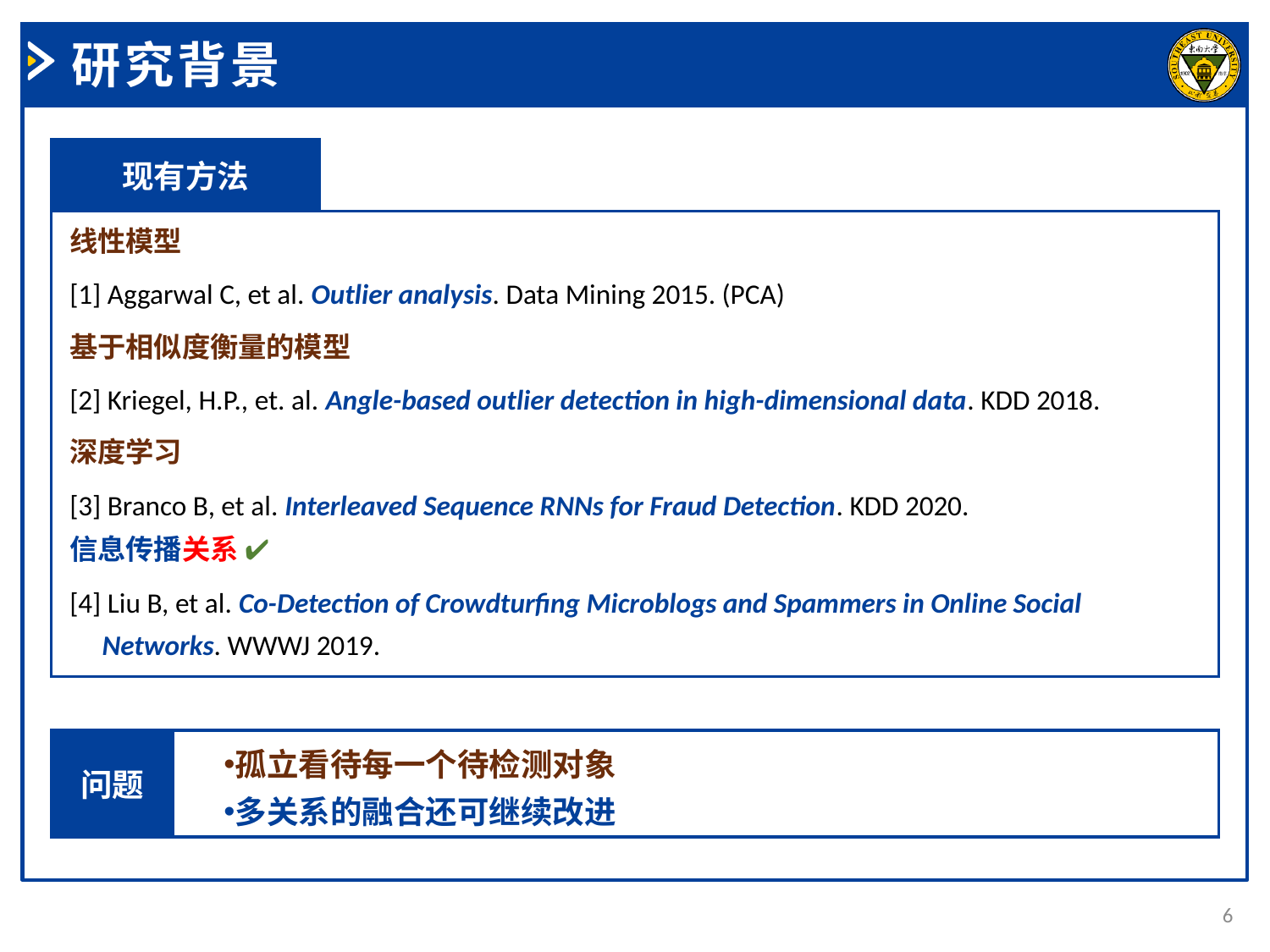

研究背景
现有方法

线性模型
[1] Aggarwal C, et al. Outlier analysis. Data Mining 2015. (PCA)
基于相似度衡量的模型
[2] Kriegel, H.P., et. al. Angle-based outlier detection in high-dimensional data. KDD 2018.
深度学习
[3] Branco B, et al. Interleaved Sequence RNNs for Fraud Detection. KDD 2020.
信息传播关系 ✔
[4] Liu B, et al. Co-Detection of Crowdturfing Microblogs and Spammers in Online Social Networks. WWWJ 2019.
孤立看待每一个待检测对象
多关系的融合还可继续改进
问题

6